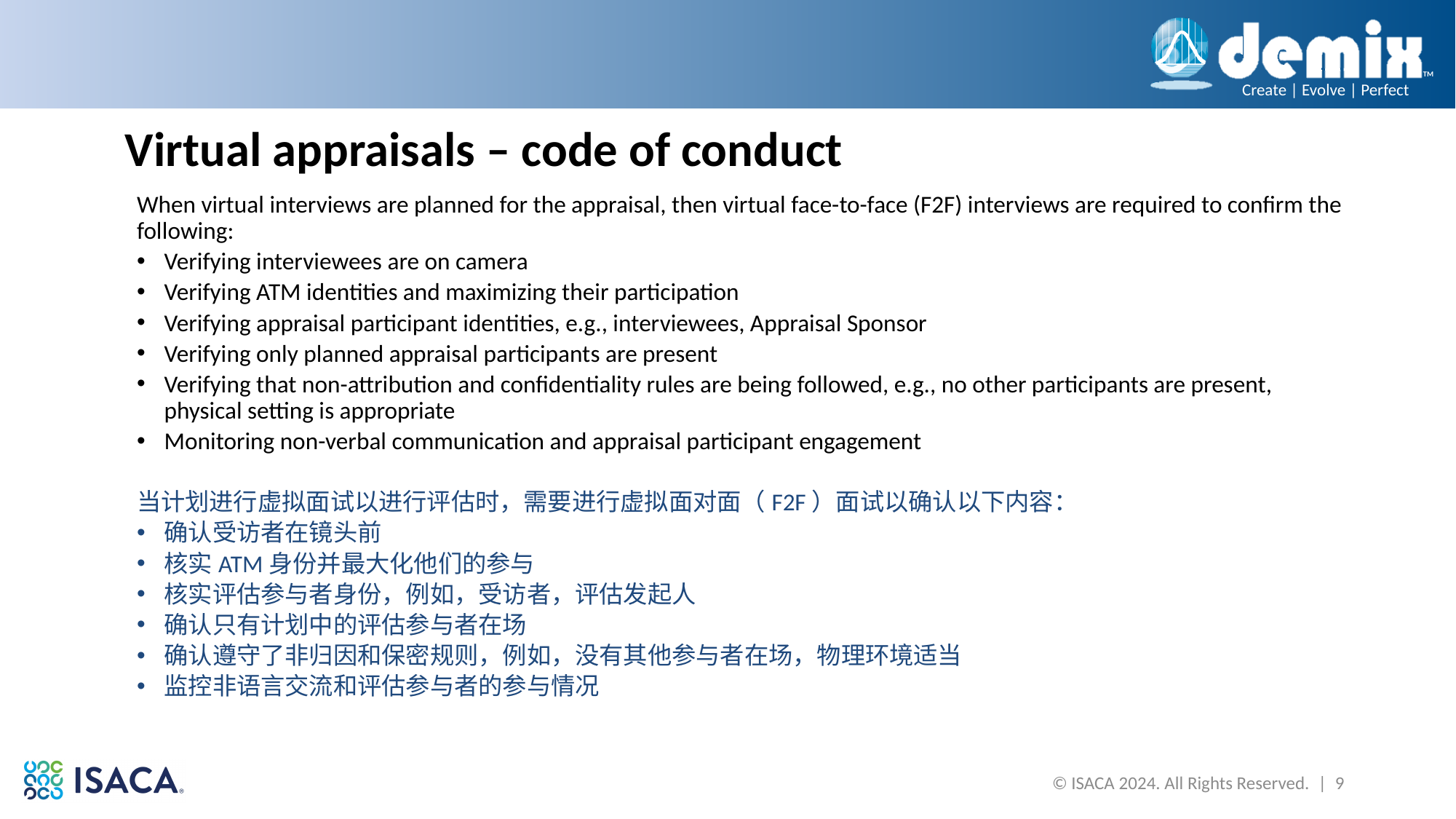

# Virtual appraisals – code of conduct
When virtual interviews are planned for the appraisal, then virtual face-to-face (F2F) interviews are required to confirm the following:
Verifying interviewees are on camera
Verifying ATM identities and maximizing their participation
Verifying appraisal participant identities, e.g., interviewees, Appraisal Sponsor
Verifying only planned appraisal participants are present
Verifying that non-attribution and confidentiality rules are being followed, e.g., no other participants are present, physical setting is appropriate
Monitoring non-verbal communication and appraisal participant engagement

当计划进行虚拟面试以进行评估时，需要进行虚拟面对面（F2F）面试以确认以下内容：
确认受访者在镜头前
核实ATM身份并最大化他们的参与
核实评估参与者身份，例如，受访者，评估发起人
确认只有计划中的评估参与者在场
确认遵守了非归因和保密规则，例如，没有其他参与者在场，物理环境适当
监控非语言交流和评估参与者的参与情况